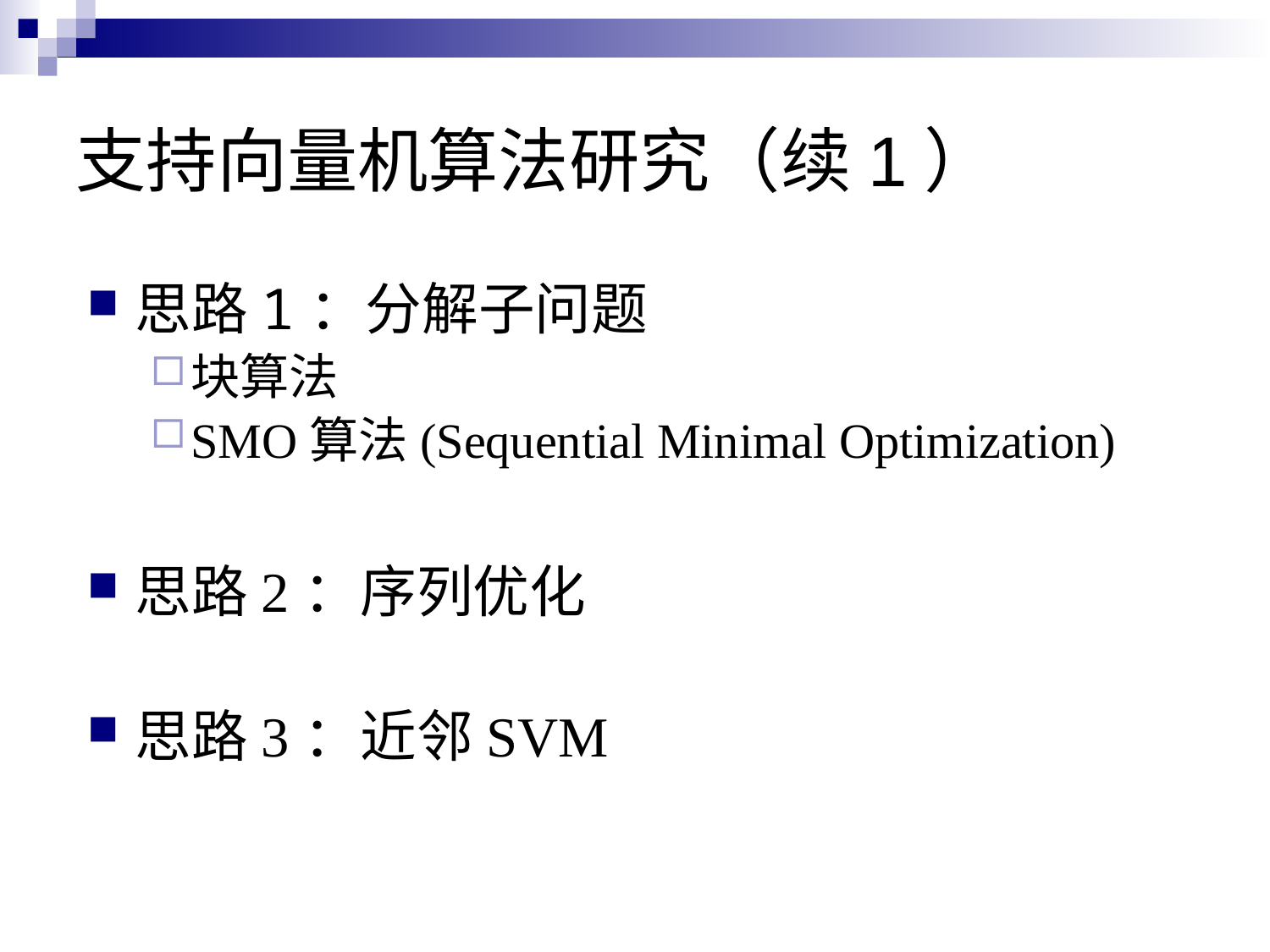

# 支持向量机算法研究（续1）
思路1：分解子问题
块算法
SMO算法(Sequential Minimal Optimization)

思路2：序列优化

思路3：近邻SVM